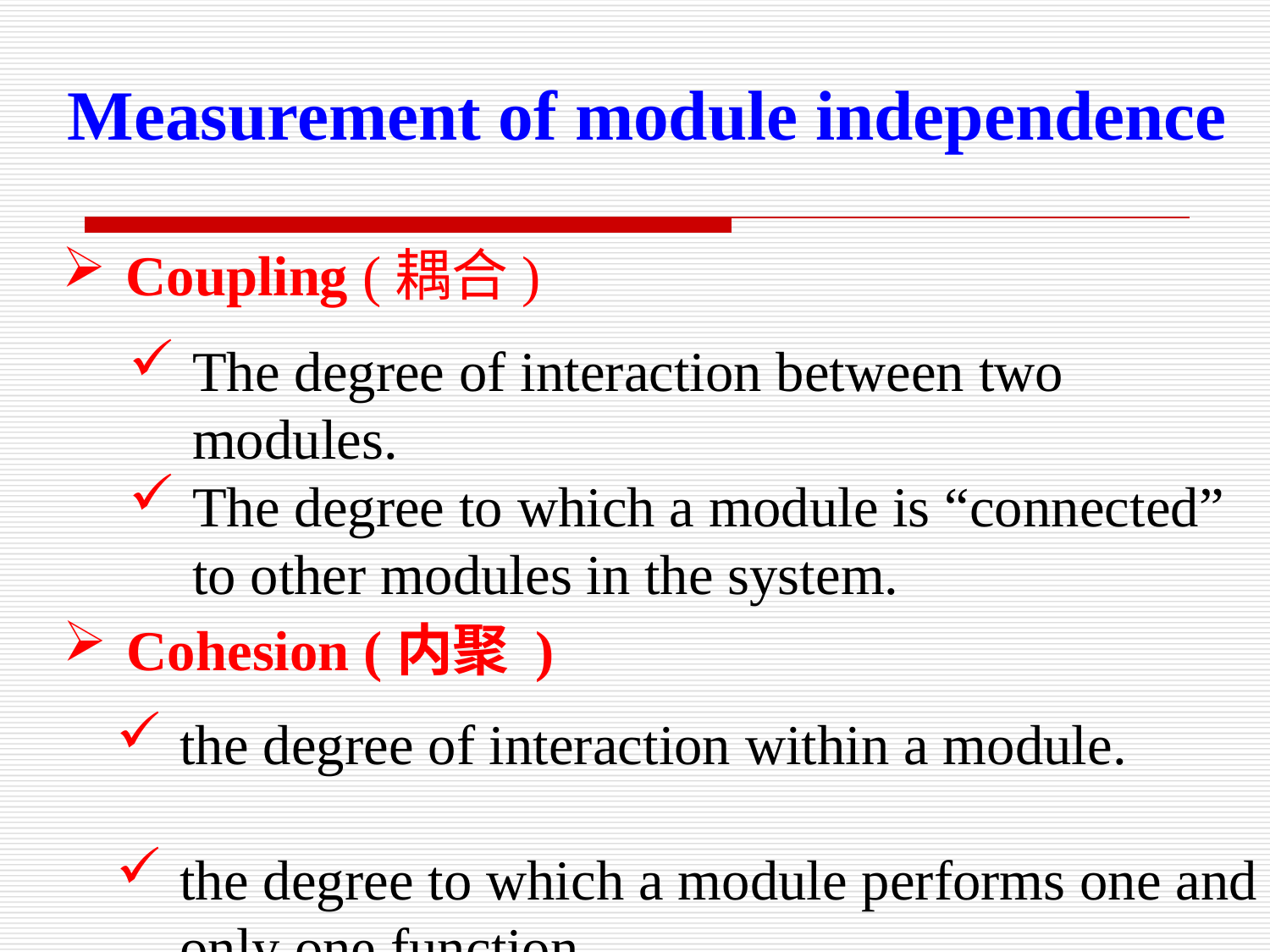

Measurement of module independence
Coupling (耦合)
The degree of interaction between two modules.
The degree to which a module is “connected” to other modules in the system.
Cohesion (内聚 )
the degree of interaction within a module.
the degree to which a module performs one and only one function.